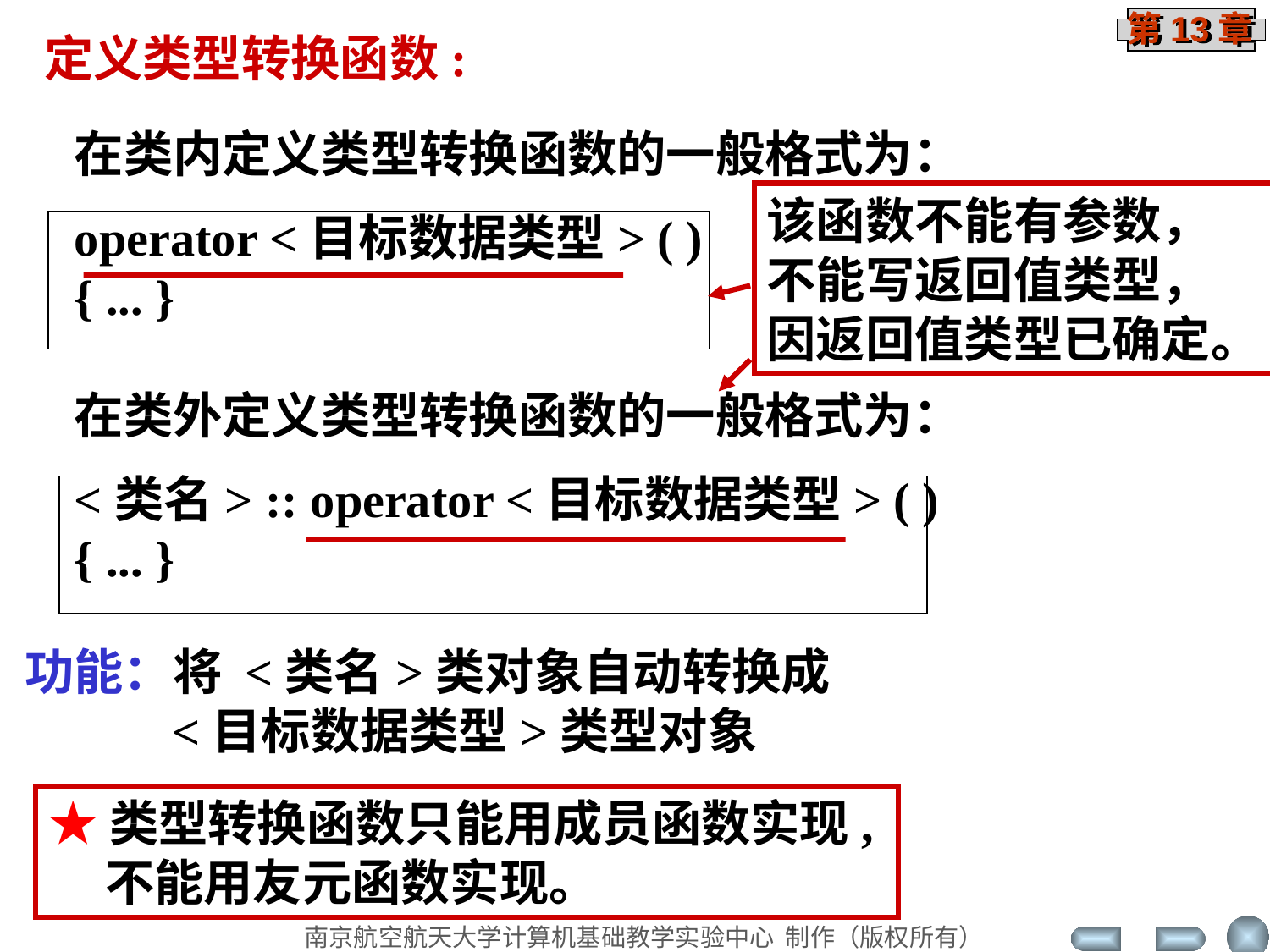

定义类型转换函数:
在类内定义类型转换函数的一般格式为：
operator <目标数据类型> ( )
{ ... }

在类外定义类型转换函数的一般格式为：
<类名> :: operator <目标数据类型> ( )
{ ... }

该函数不能有参数，
不能写返回值类型，
因返回值类型已确定。

功能：将 <类名>类对象自动转换成
            <目标数据类型>类型对象
★类型转换函数只能用成员函数实现,
    不能用友元函数实现。